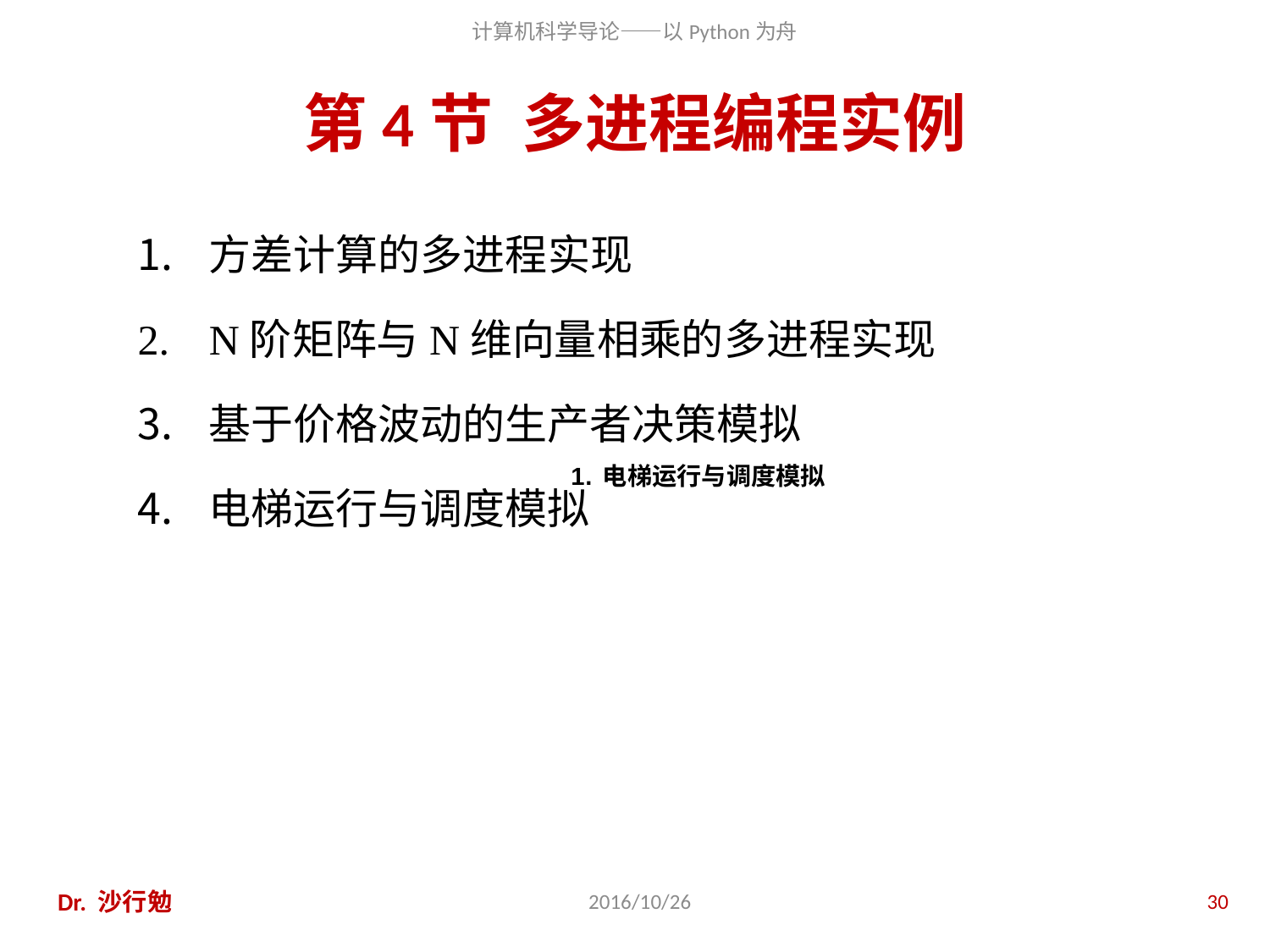

# 第4节  多进程编程实例
方差计算的多进程实现
N阶矩阵与N维向量相乘的多进程实现
基于价格波动的生产者决策模拟
电梯运行与调度模拟

电梯运行与调度模拟
Dr. 沙行勉
2016/10/26
30